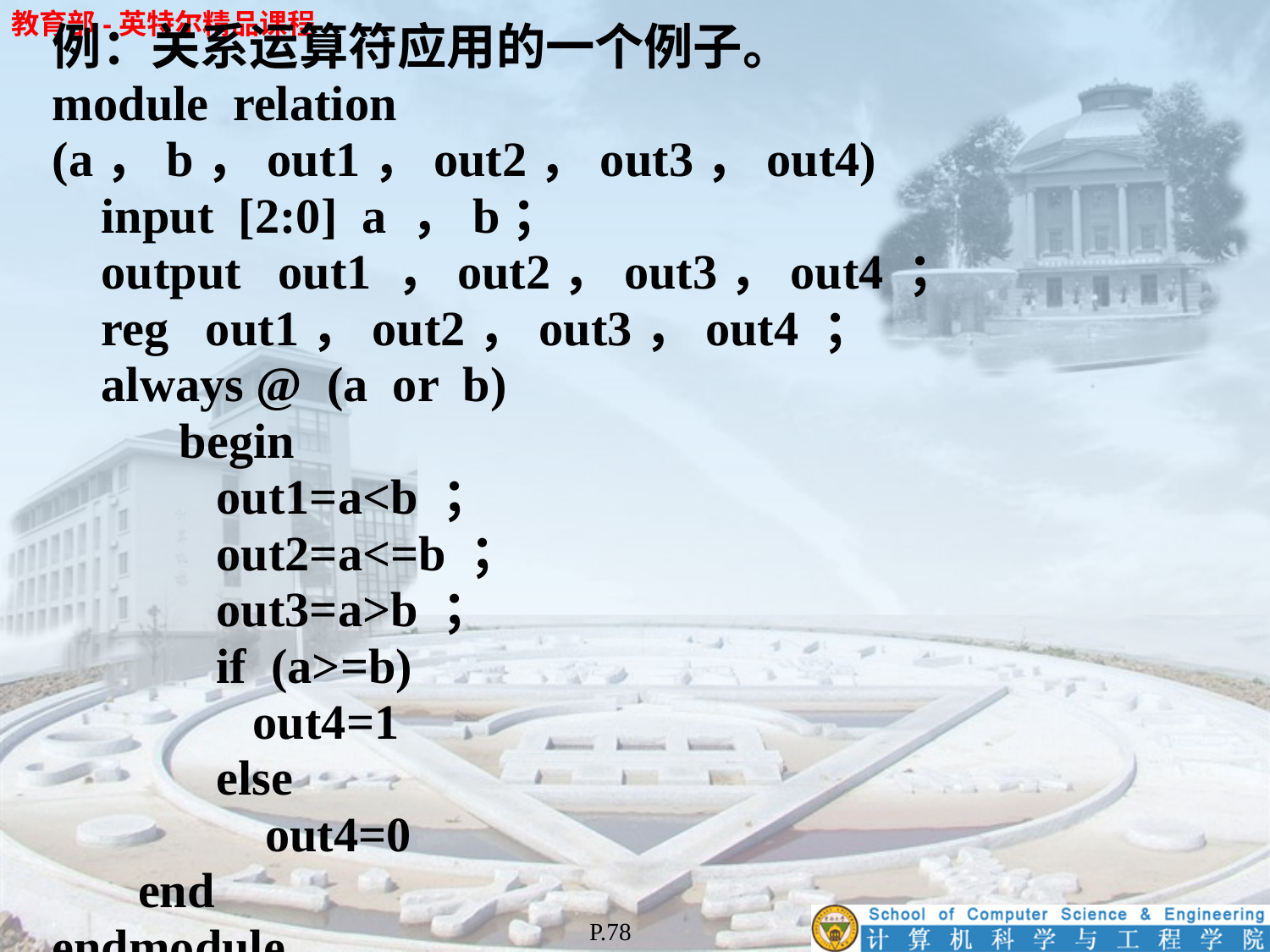

例：关系运算符应用的一个例子。
module  relation  (a，b，out1，out2，out3，out4)
    input  [2:0]  a ，b；
    output   out1 ，out2，out3，out4 ；
    reg   out1，out2，out3，out4 ；
    always @  (a  or  b)
	begin
	   out1=a<b ；
	   out2=a<=b ；
	   out3=a>b ；
	   if  (a>=b)
	      out4=1
	   else
	       out4=0
       end
endmodule
P.78